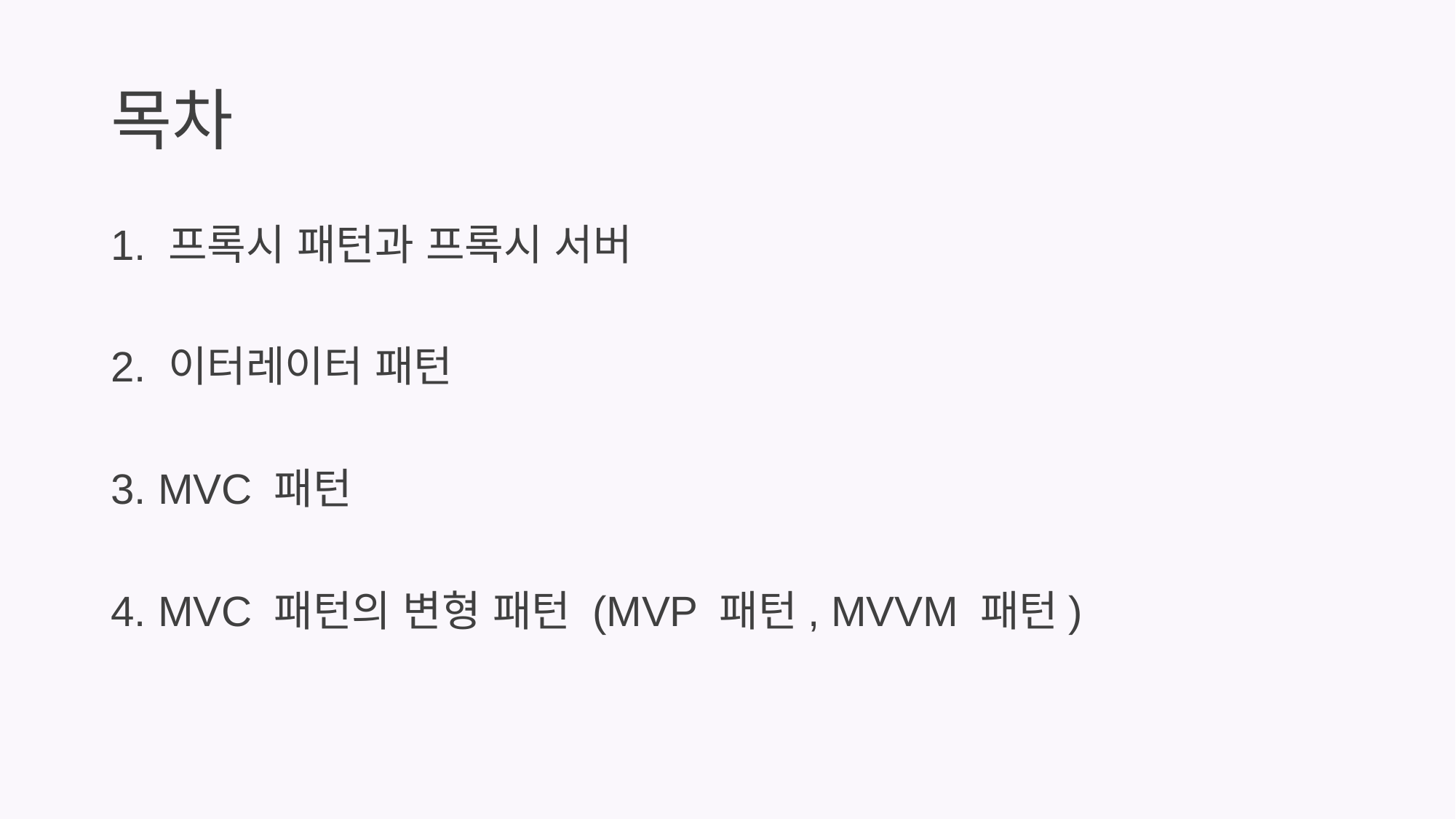

# 목차
1. 프록시 패턴과 프록시 서버

2. 이터레이터 패턴

3. MVC 패턴

4. MVC 패턴의 변형 패턴 (MVP 패턴, MVVM 패턴)